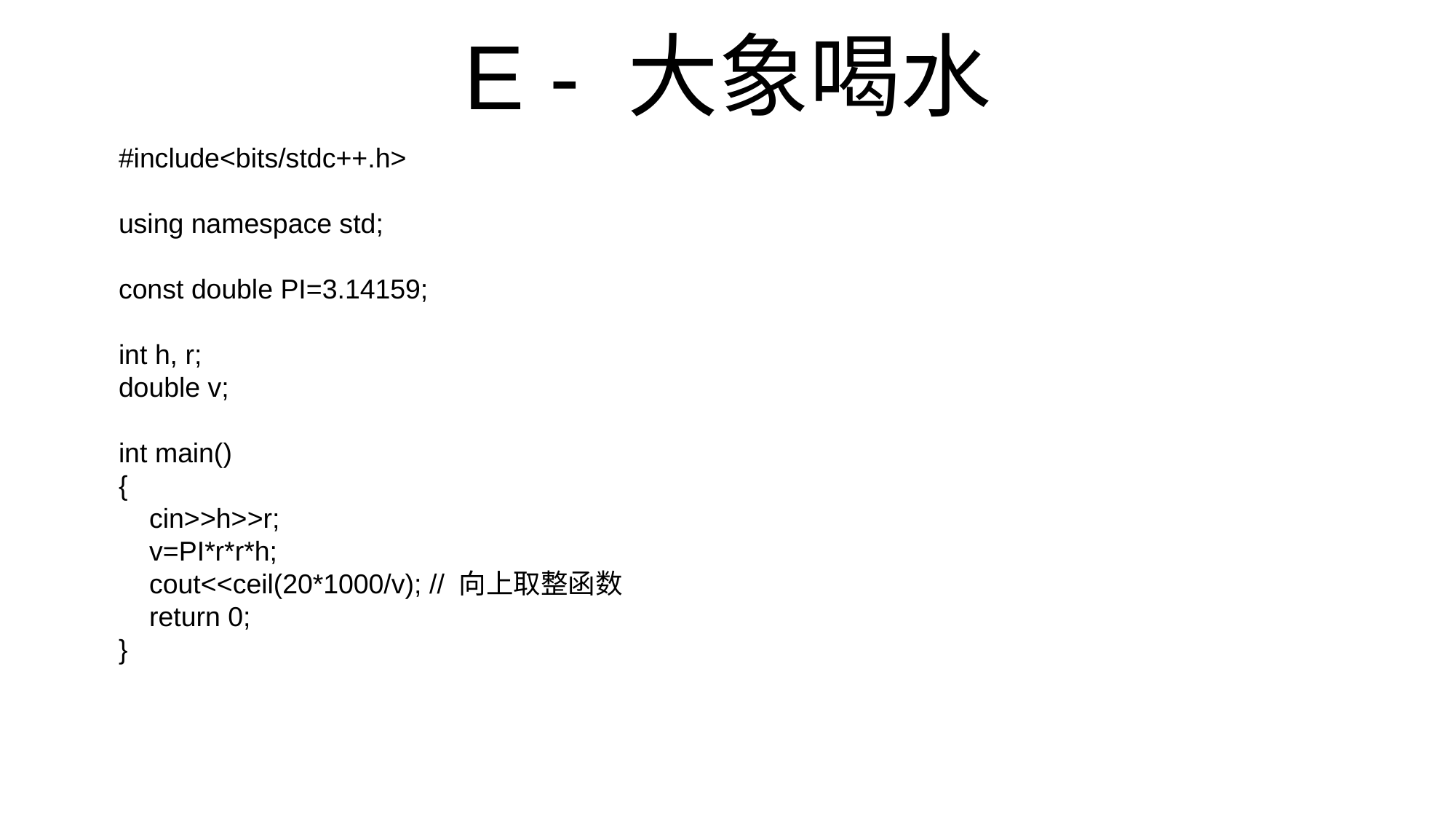

# E - 大象喝水
#include<bits/stdc++.h>

using namespace std;

const double PI=3.14159;

int h, r;
double v;

int main()
{
    cin>>h>>r;
    v=PI*r*r*h;
    cout<<ceil(20*1000/v); // 向上取整函数
    return 0;
}